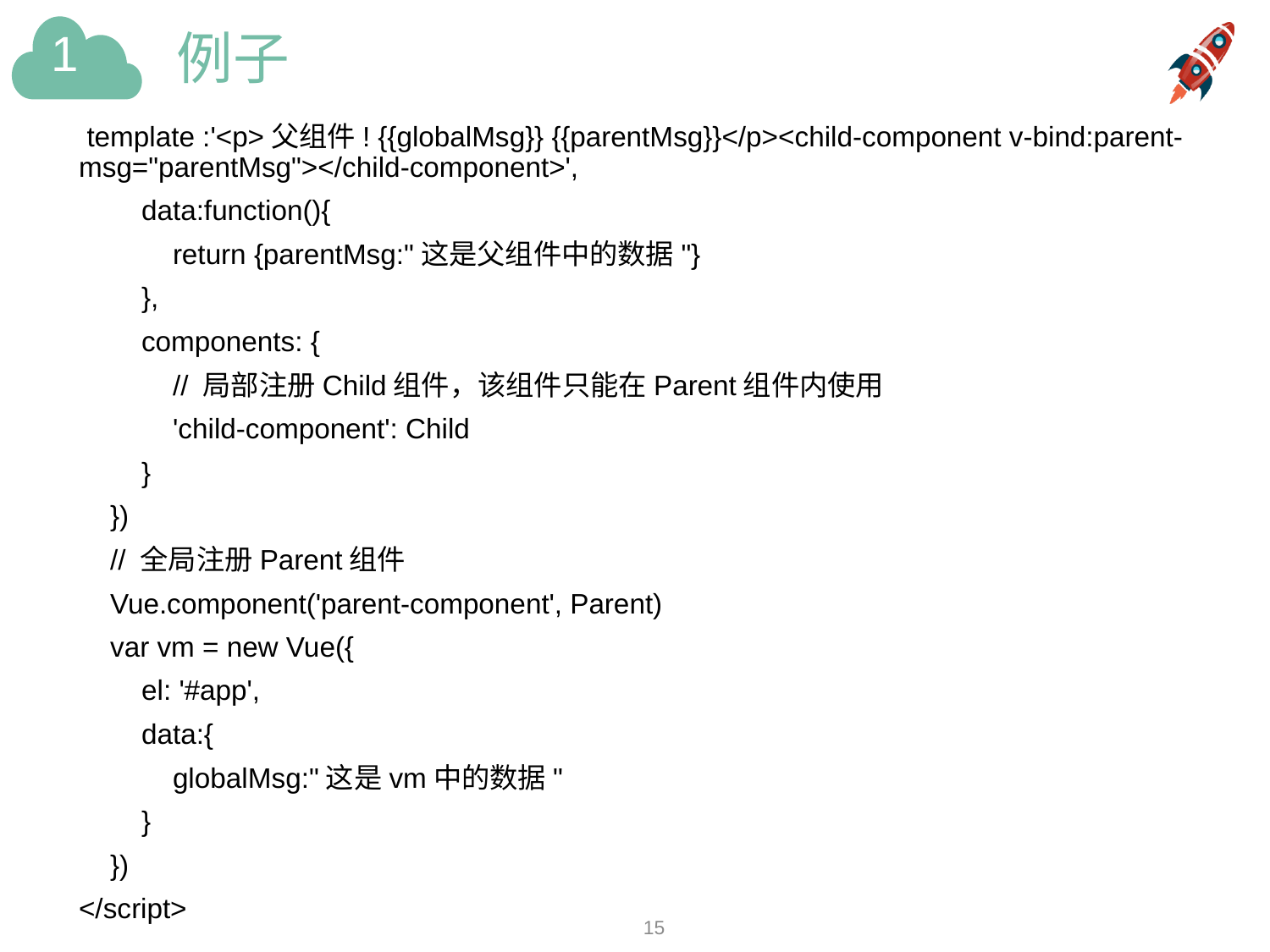

# 例子
 template :'<p>父组件! {{globalMsg}} {{parentMsg}}</p><child-component v-bind:parent-msg="parentMsg"></child-component>',
        data:function(){
            return {parentMsg:"这是父组件中的数据"}
        },
        components: {
            // 局部注册Child组件，该组件只能在Parent组件内使用
            'child-component': Child
        }
    })
    // 全局注册Parent组件
    Vue.component('parent-component', Parent)
    var vm = new Vue({
        el: '#app',
        data:{
            globalMsg:"这是vm中的数据"
        }
    })
</script>
15